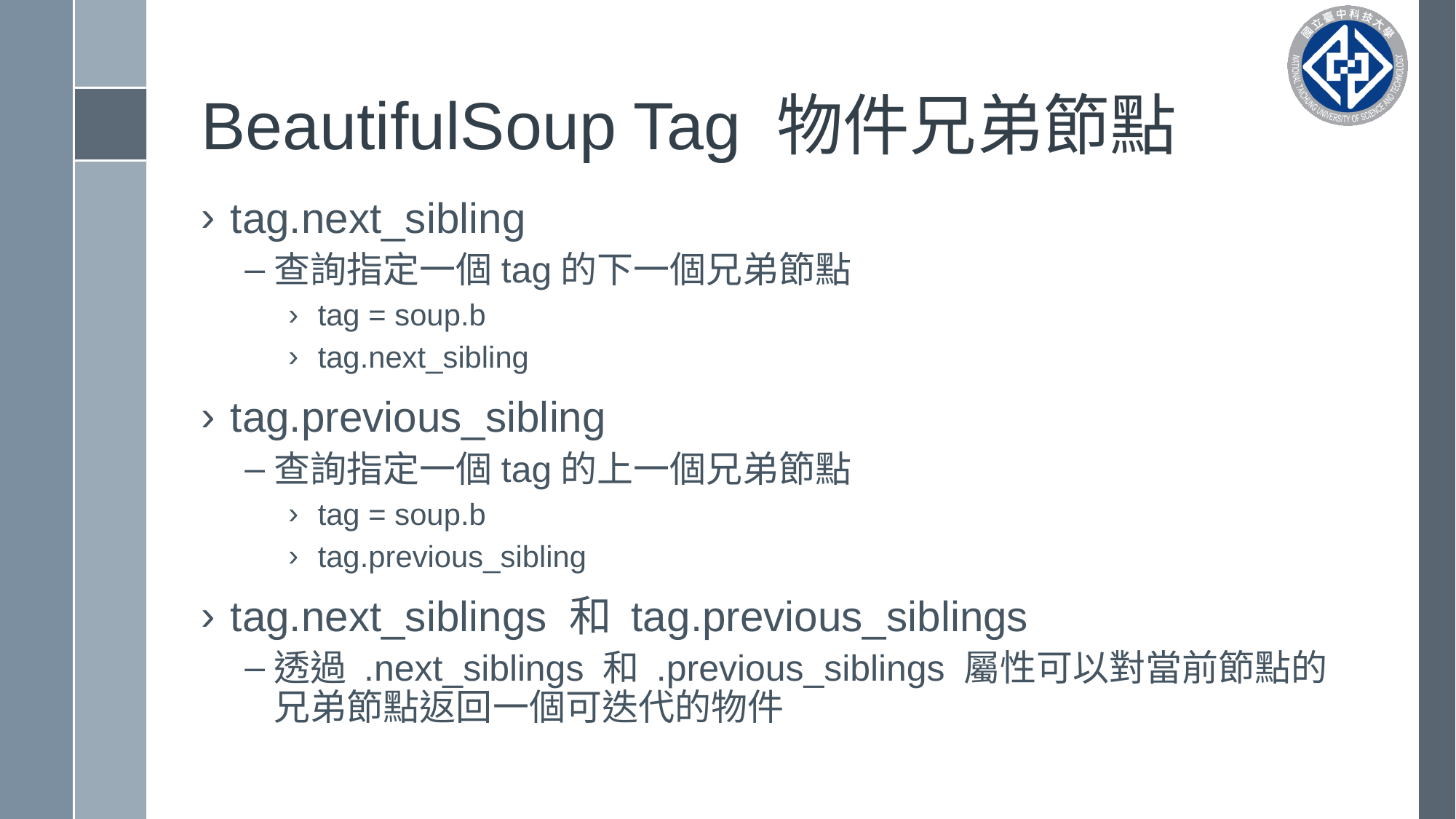

# BeautifulSoup Tag 物件兄弟節點
tag.next_sibling
查詢指定一個tag的下一個兄弟節點
tag = soup.b
tag.next_sibling
tag.previous_sibling
查詢指定一個tag的上一個兄弟節點
tag = soup.b
tag.previous_sibling
tag.next_siblings 和 tag.previous_siblings
透過 .next_siblings 和 .previous_siblings 屬性可以對當前節點的兄弟節點返回一個可迭代的物件